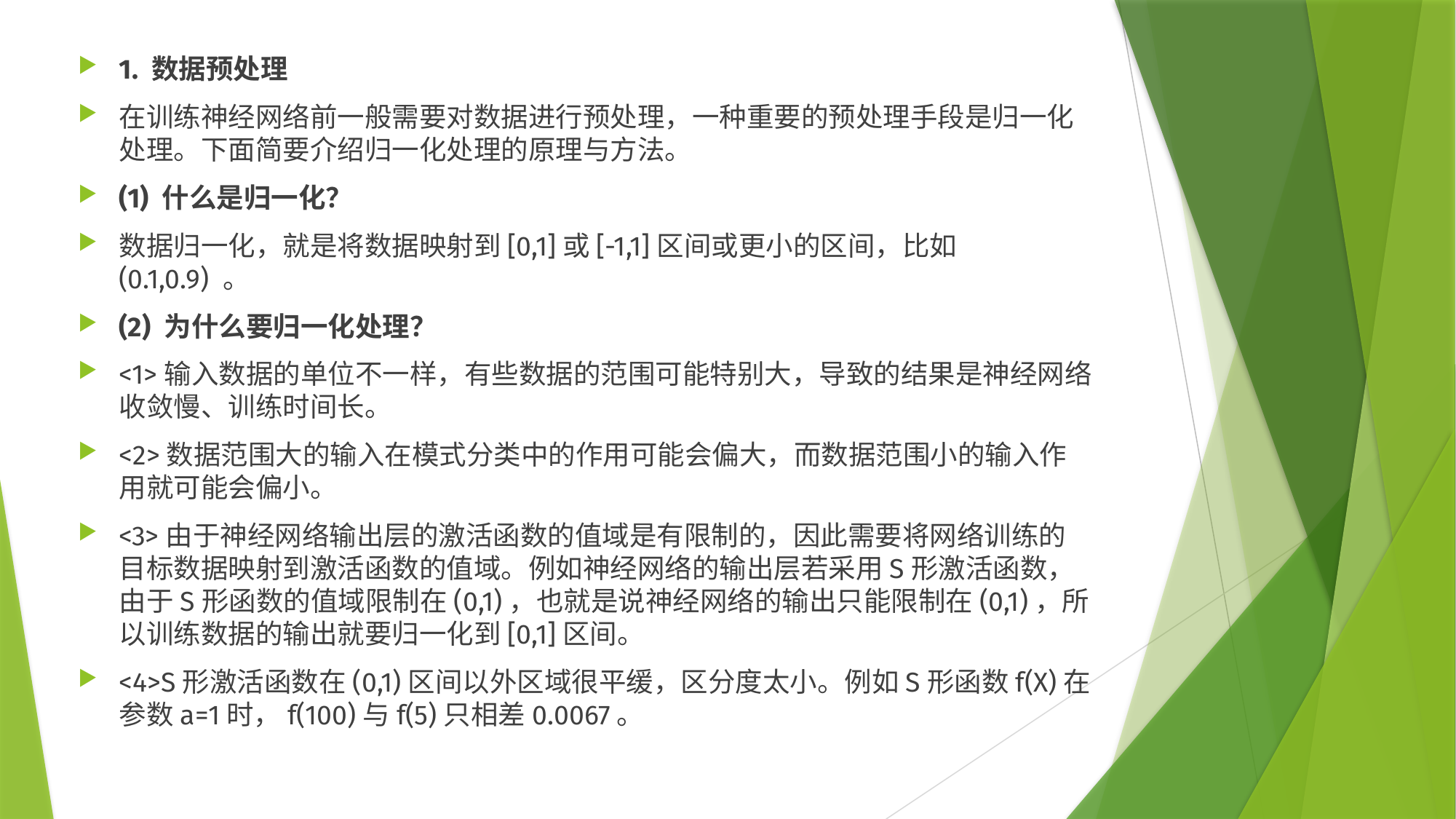

1. 数据预处理
在训练神经网络前一般需要对数据进行预处理，一种重要的预处理手段是归一化处理。下面简要介绍归一化处理的原理与方法。
(1) 什么是归一化？
数据归一化，就是将数据映射到[0,1]或[-1,1]区间或更小的区间，比如(0.1,0.9) 。
(2) 为什么要归一化处理？
<1>输入数据的单位不一样，有些数据的范围可能特别大，导致的结果是神经网络收敛慢、训练时间长。
<2>数据范围大的输入在模式分类中的作用可能会偏大，而数据范围小的输入作用就可能会偏小。
<3>由于神经网络输出层的激活函数的值域是有限制的，因此需要将网络训练的目标数据映射到激活函数的值域。例如神经网络的输出层若采用S形激活函数，由于S形函数的值域限制在(0,1)，也就是说神经网络的输出只能限制在(0,1)，所以训练数据的输出就要归一化到[0,1]区间。
<4>S形激活函数在(0,1)区间以外区域很平缓，区分度太小。例如S形函数f(X)在参数a=1时，f(100)与f(5)只相差0.0067。